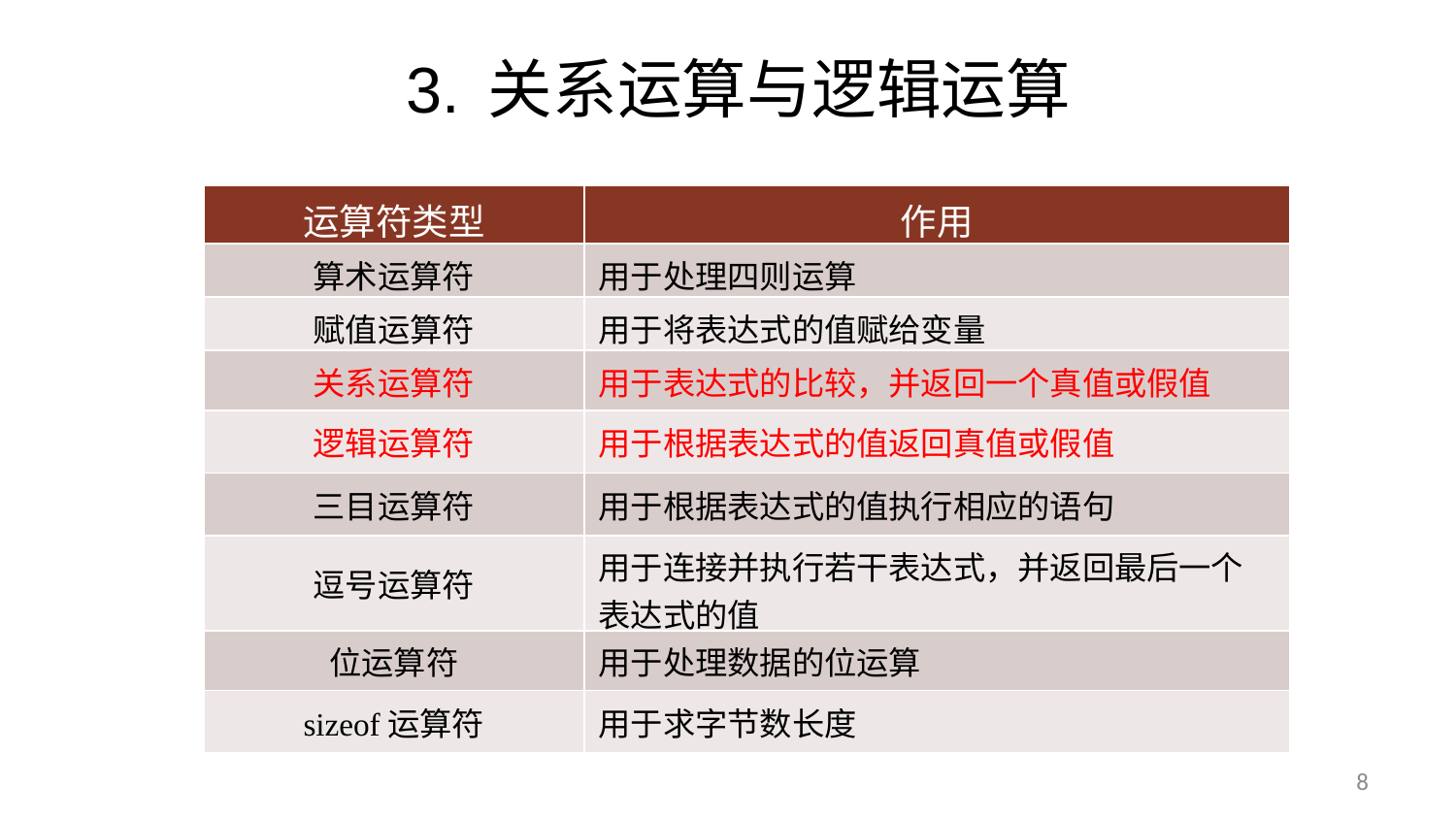

关系运算与逻辑运算
| 运算符类型 | 作用 |
| --- | --- |
| 算术运算符 | 用于处理四则运算 |
| 赋值运算符 | 用于将表达式的值赋给变量 |
| 关系运算符 | 用于表达式的比较，并返回一个真值或假值 |
| 逻辑运算符 | 用于根据表达式的值返回真值或假值 |
| 三目运算符 | 用于根据表达式的值执行相应的语句 |
| 逗号运算符 | 用于连接并执行若干表达式，并返回最后一个表达式的值 |
| 位运算符 | 用于处理数据的位运算 |
| sizeof运算符 | 用于求字节数长度 |
8